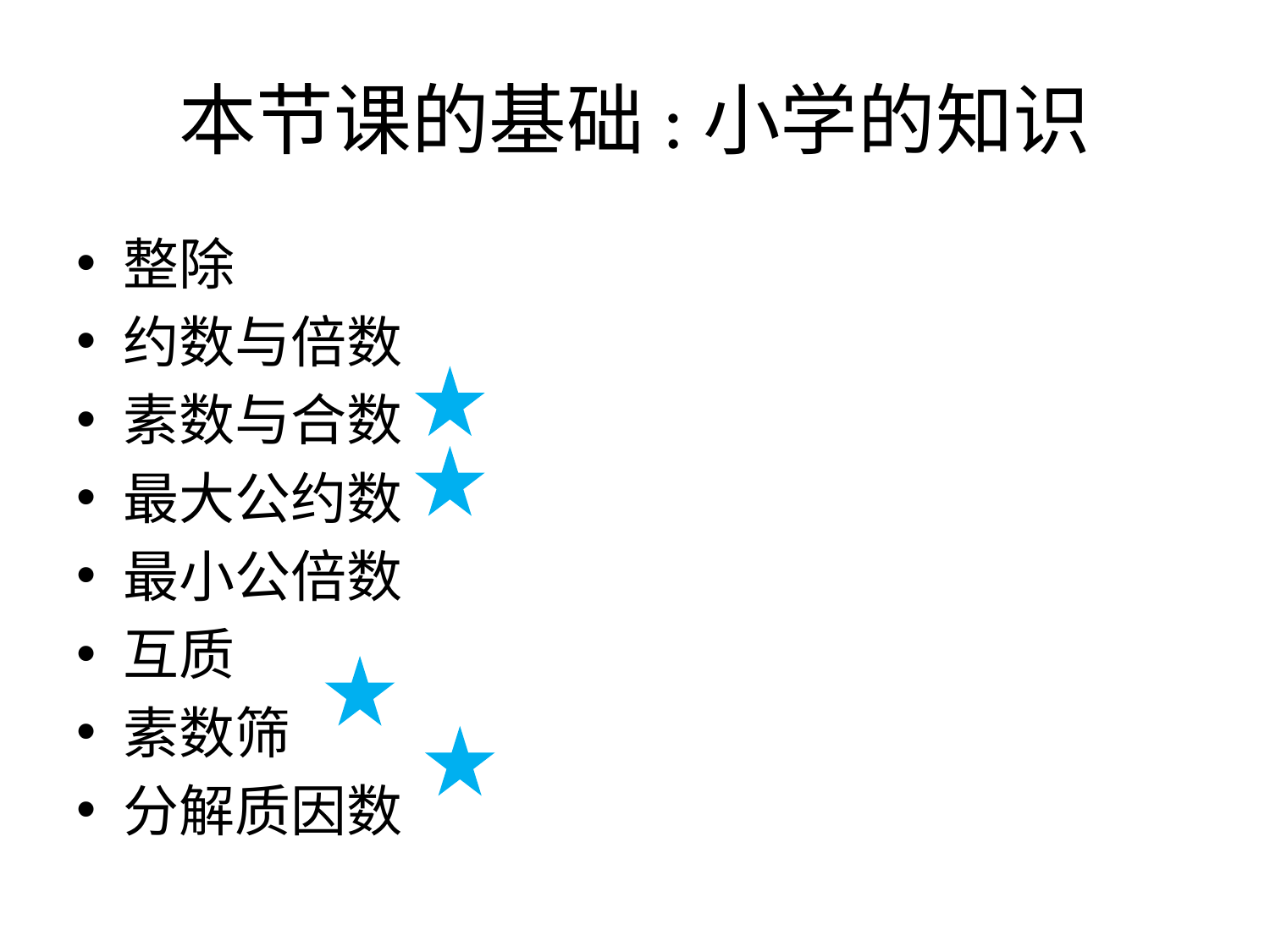

# 本节课的基础:小学的知识
整除
约数与倍数
素数与合数
最大公约数
最小公倍数
互质
素数筛
分解质因数